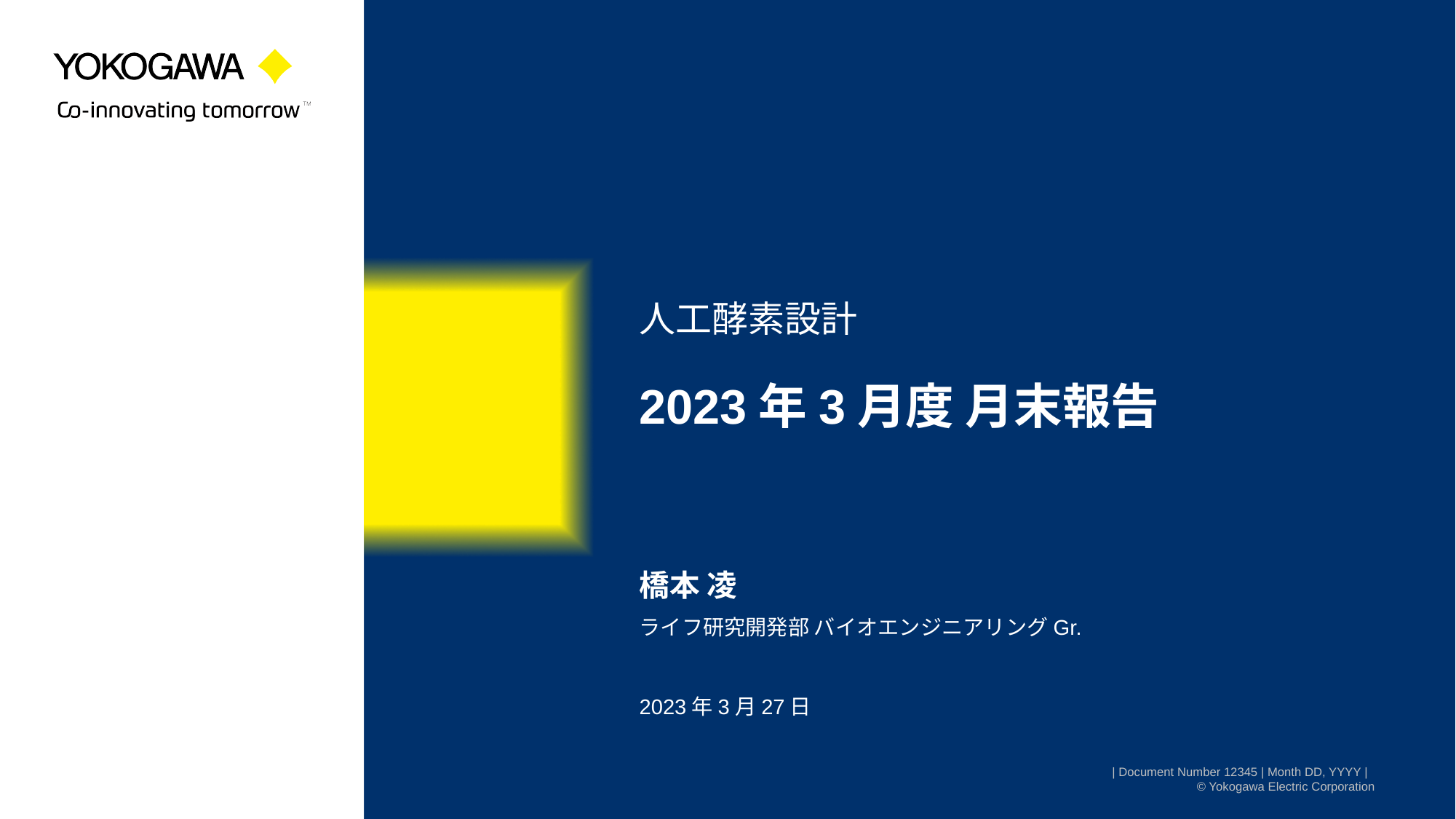

人工酵素設計
# 2023年3月度 月末報告
橋本 凌
ライフ研究開発部 バイオエンジニアリングGr.
2023年3月27日